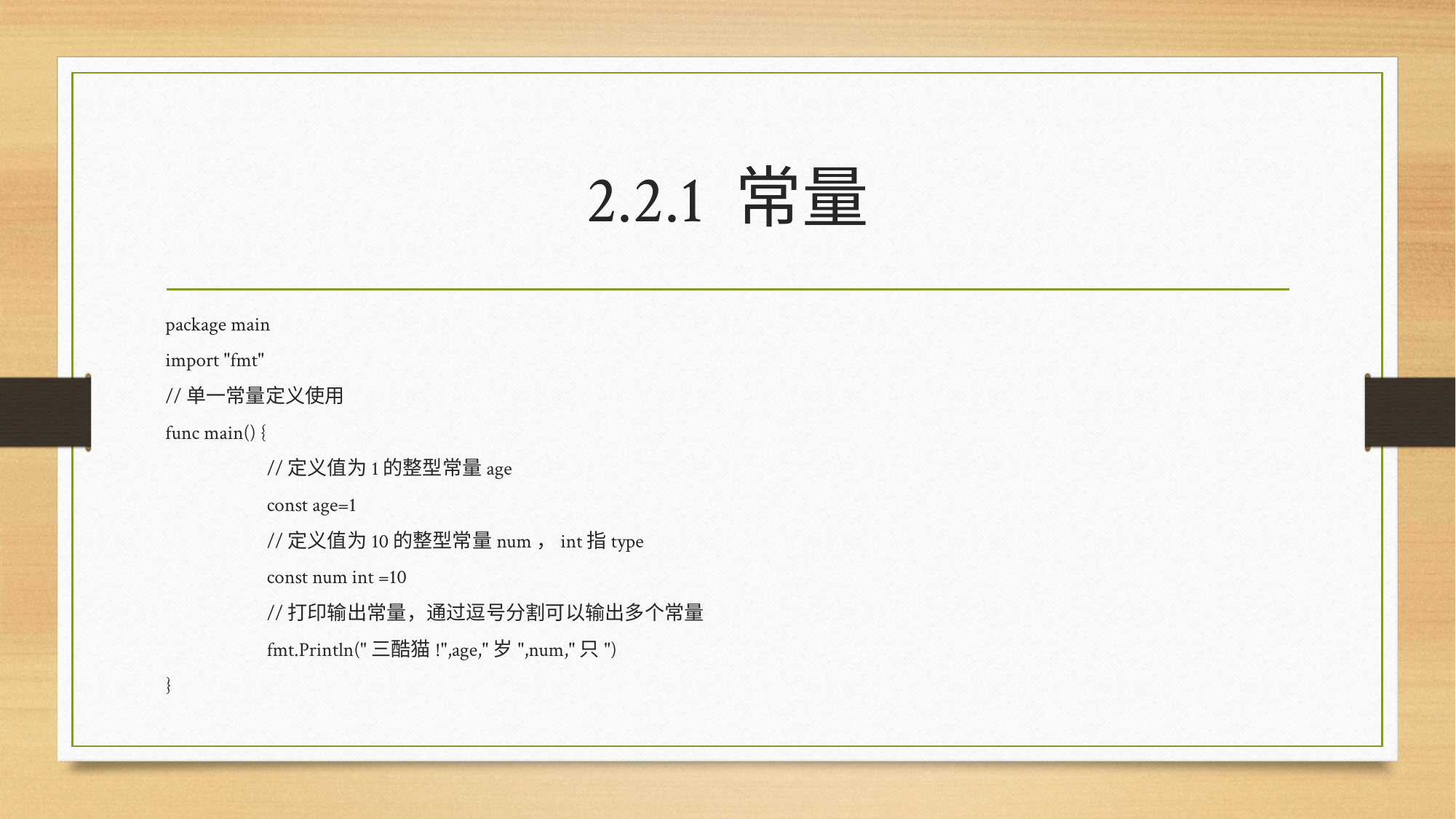

# 2.2.1 常量
package main
import "fmt"
//单一常量定义使用
func main() {
	//定义值为1的整型常量age
	const age=1
	//定义值为10的整型常量num，int指type
	const num int =10
	//打印输出常量，通过逗号分割可以输出多个常量
	fmt.Println("三酷猫!",age,"岁",num,"只")
}